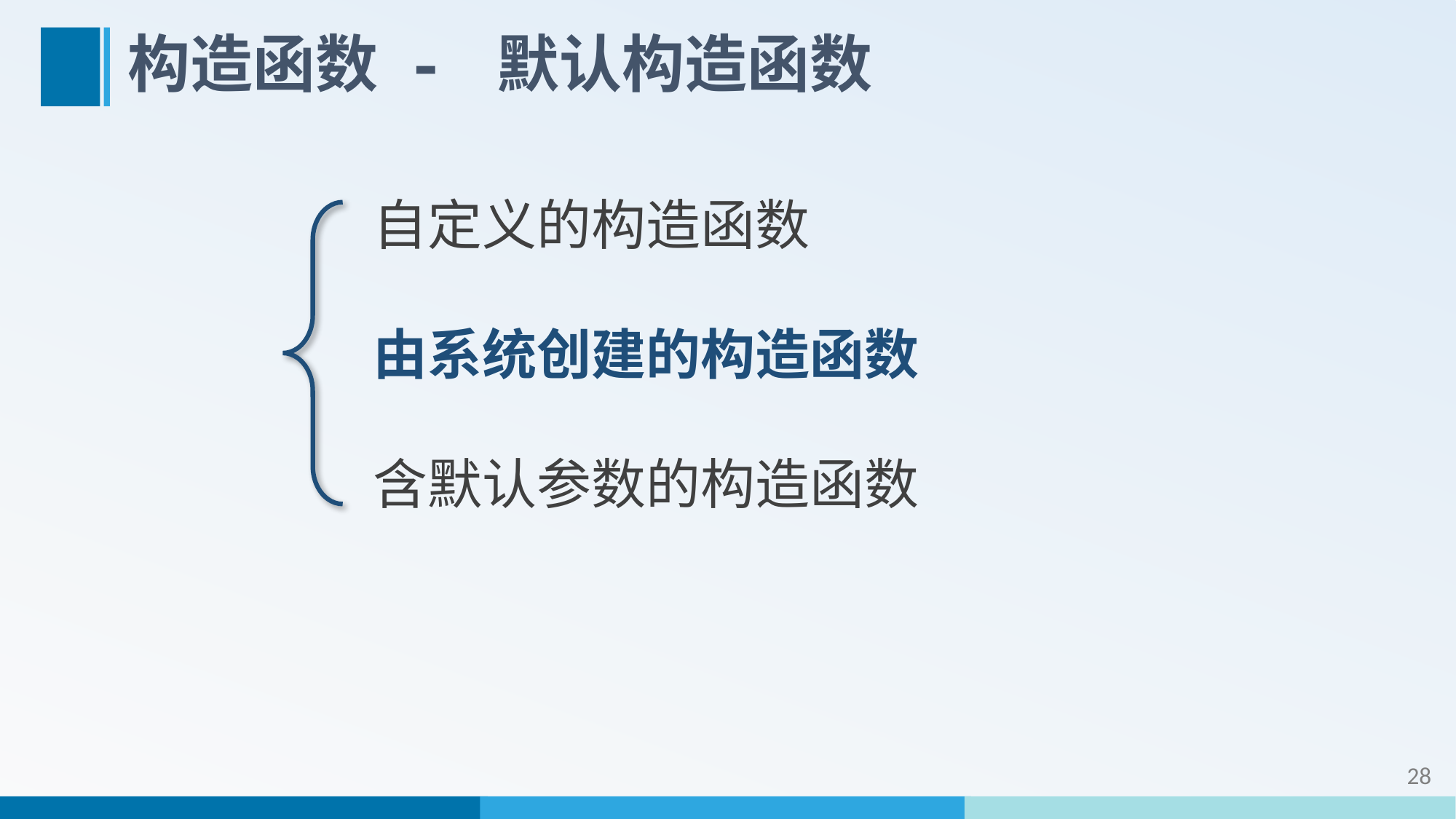

# 构造函数 - 默认构造函数
自定义的构造函数

由系统创建的构造函数
含默认参数的构造函数